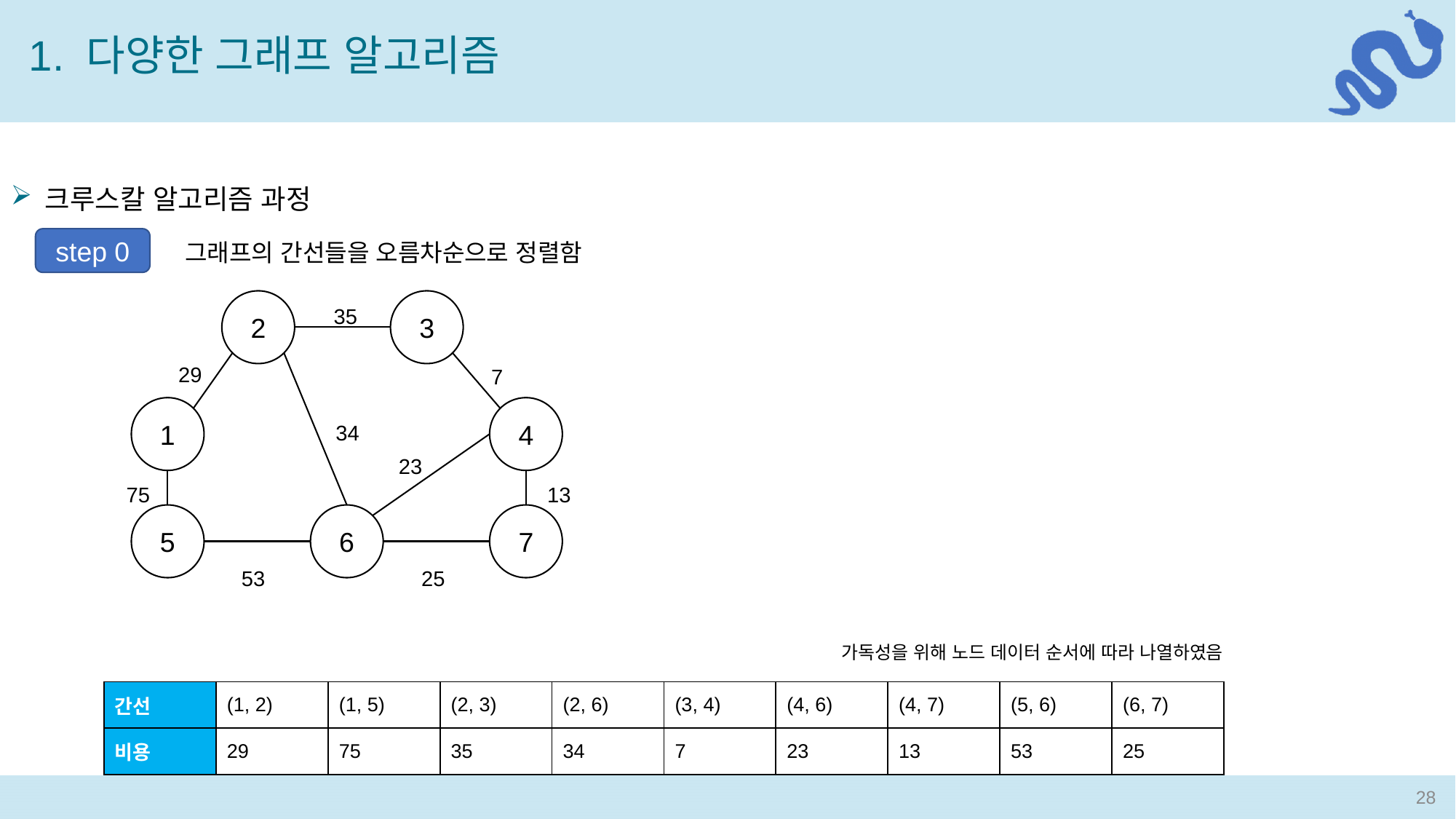

1. 다양한 그래프 알고리즘
크루스칼 알고리즘 과정
step 0
그래프의 간선들을 오름차순으로 정렬함
35
2
3
29
7
34
1
4
23
75
13
5
6
7
53
25
가독성을 위해 노드 데이터 순서에 따라 나열하였음
| 간선 | (1, 2) | (1, 5) | (2, 3) | (2, 6) | (3, 4) | (4, 6) | (4, 7) | (5, 6) | (6, 7) |
| --- | --- | --- | --- | --- | --- | --- | --- | --- | --- |
| 비용 | 29 | 75 | 35 | 34 | 7 | 23 | 13 | 53 | 25 |
28